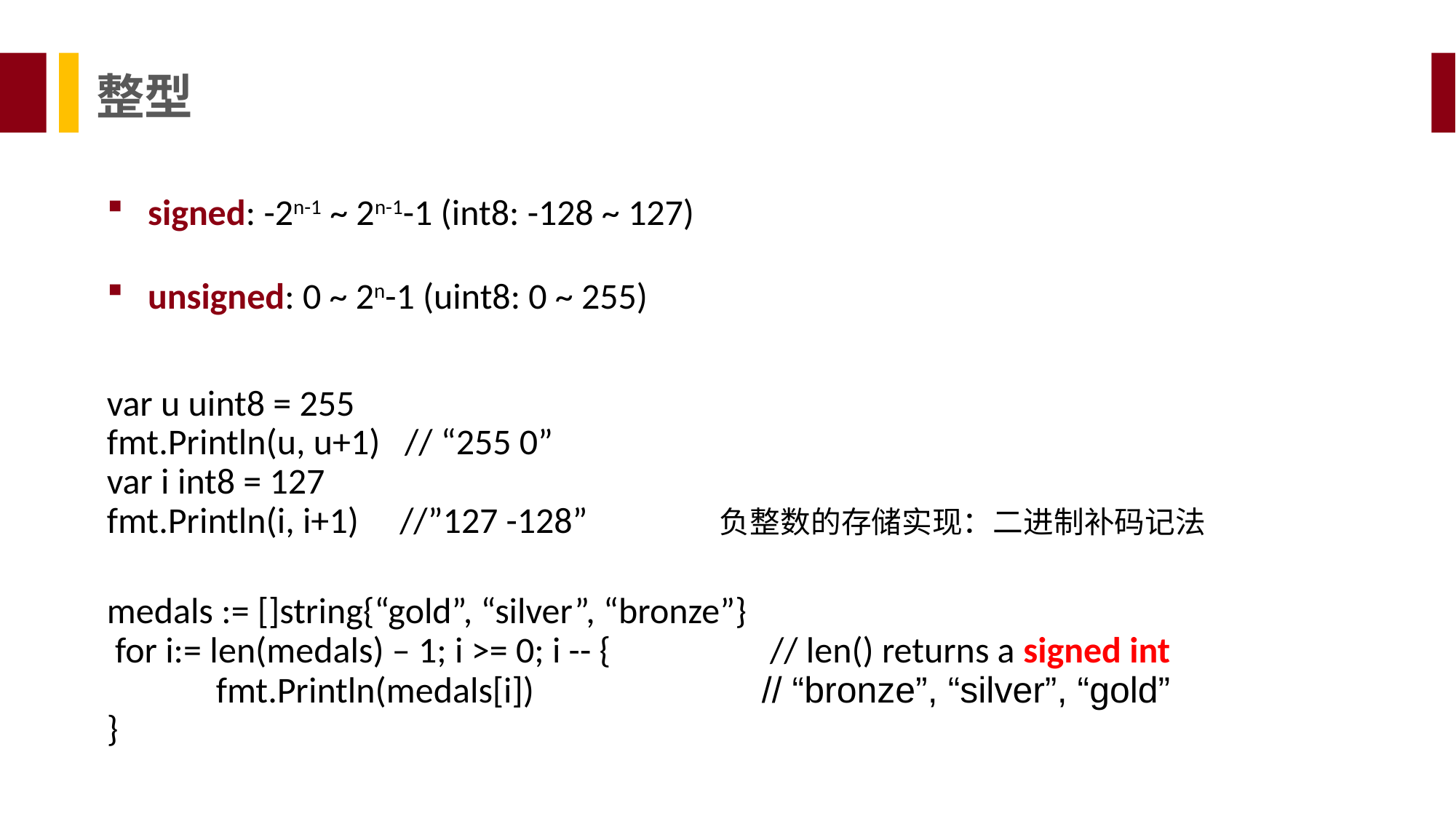

整型
signed: -2n-1 ~ 2n-1-1 (int8: -128 ~ 127)
unsigned: 0 ~ 2n-1 (uint8: 0 ~ 255)

var u uint8 = 255
fmt.Println(u, u+1)   // “255 0”
var i int8 = 127
fmt.Println(i, i+1)     //”127 -128”               负整数的存储实现：二进制补码记法

medals := []string{“gold”, “silver”, “bronze”}
 for i:= len(medals) – 1; i >= 0; i -- {         	 // len() returns a signed int
 	fmt.Println(medals[i])			// “bronze”, “silver”, “gold”
}